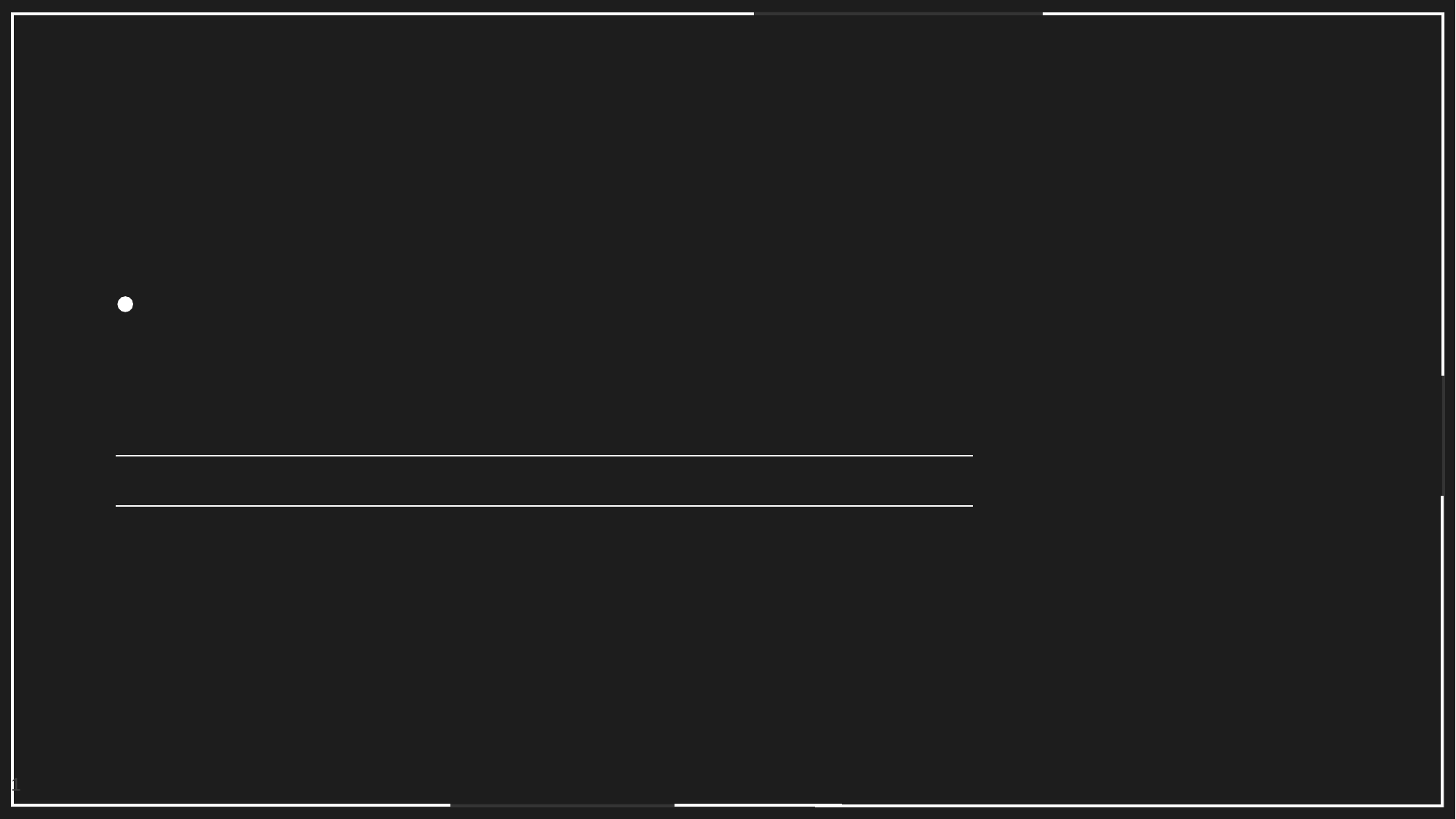

# XEXYMIX
 XEXYMIX CLONE PAGE GUIDE
                     김범서
1